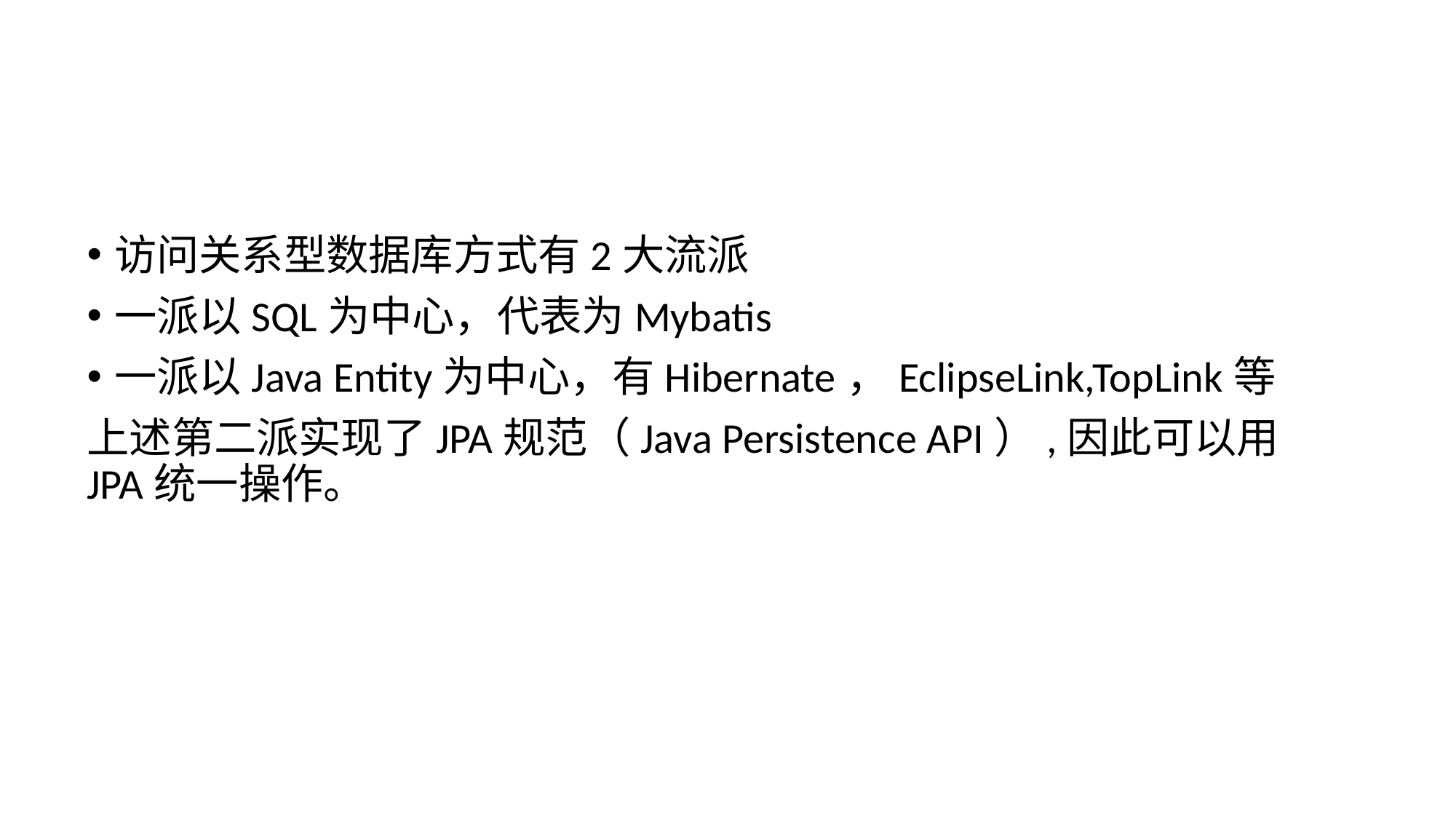

访问关系型数据库方式有2大流派
一派以SQL为中心，代表为Mybatis
一派以Java Entity为中心，有Hibernate，EclipseLink,TopLink等
上述第二派实现了JPA规范（Java Persistence API）,因此可以用JPA统一操作。